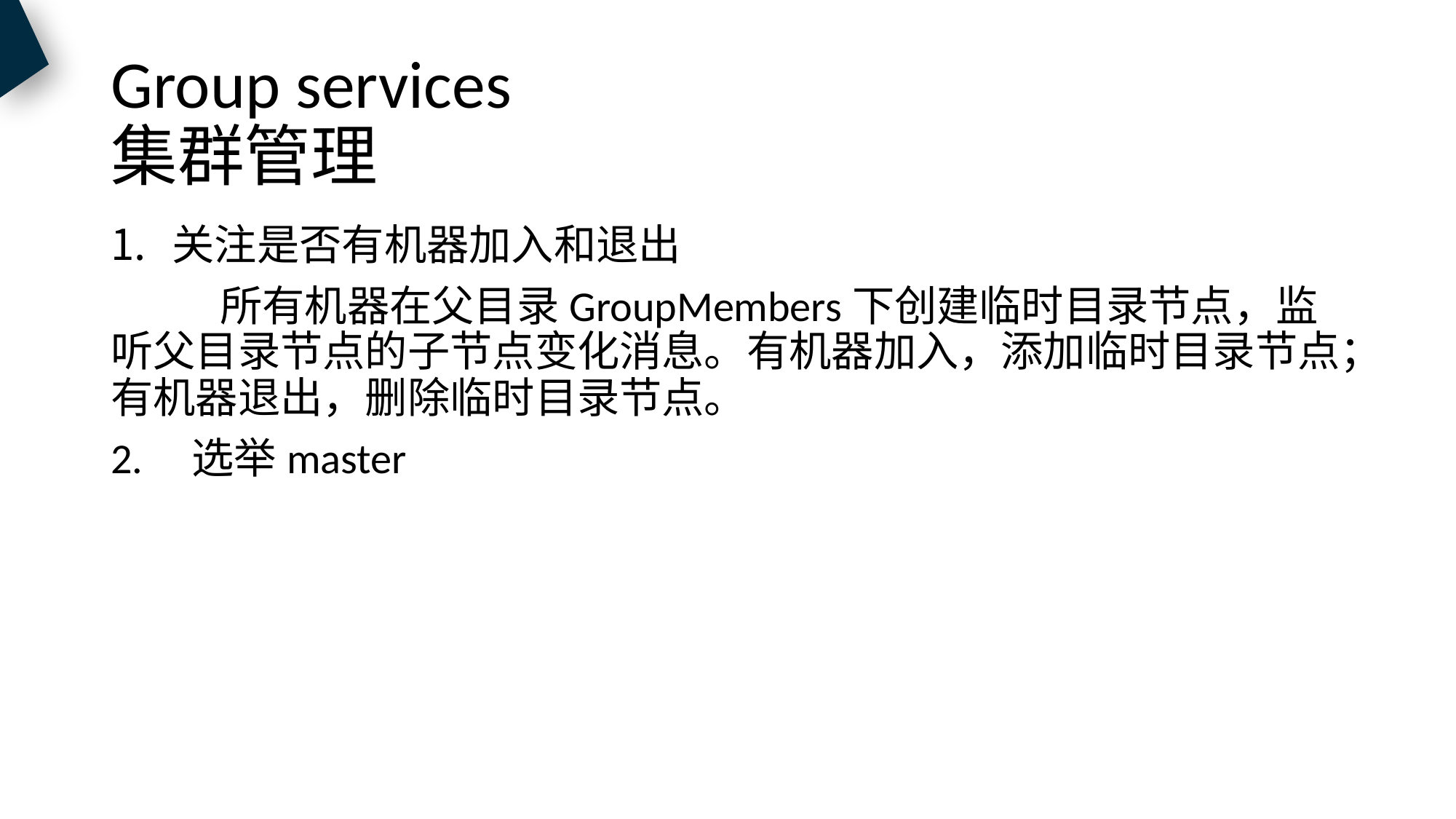

# Group services 集群管理
关注是否有机器加入和退出
	所有机器在父目录GroupMembers下创建临时目录节点，监听父目录节点的子节点变化消息。有机器加入，添加临时目录节点；有机器退出，删除临时目录节点。
2.    选举master